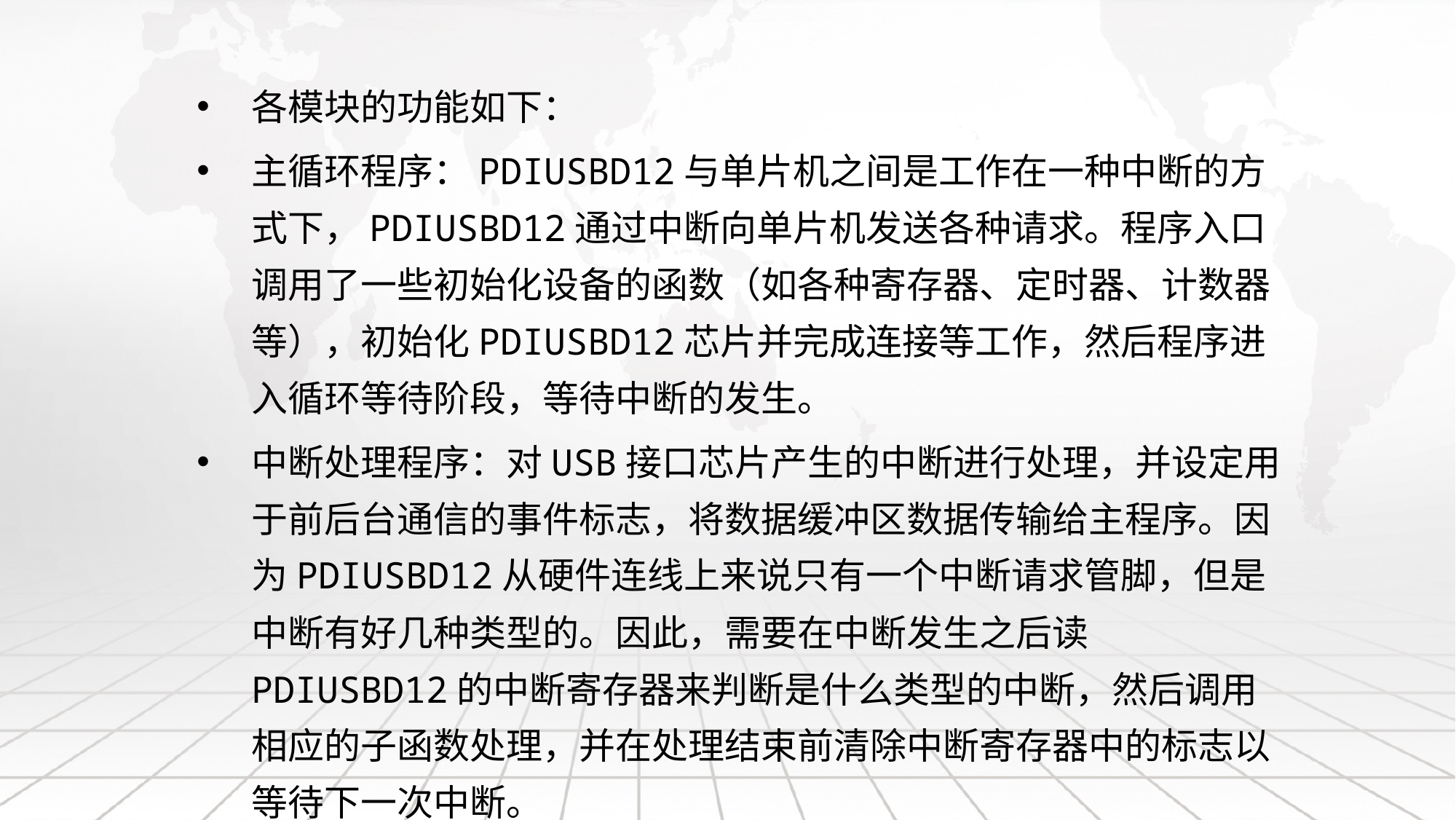

各模块的功能如下：
主循环程序：PDIUSBD12与单片机之间是工作在一种中断的方式下，PDIUSBD12通过中断向单片机发送各种请求。程序入口调用了一些初始化设备的函数（如各种寄存器、定时器、计数器等），初始化PDIUSBD12芯片并完成连接等工作，然后程序进入循环等待阶段，等待中断的发生。
中断处理程序：对USB接口芯片产生的中断进行处理，并设定用于前后台通信的事件标志，将数据缓冲区数据传输给主程序。因为PDIUSBD12从硬件连线上来说只有一个中断请求管脚，但是中断有好几种类型的。因此，需要在中断发生之后读PDIUSBD12的中断寄存器来判断是什么类型的中断，然后调用相应的子函数处理，并在处理结束前清除中断寄存器中的标志以等待下一次中断。